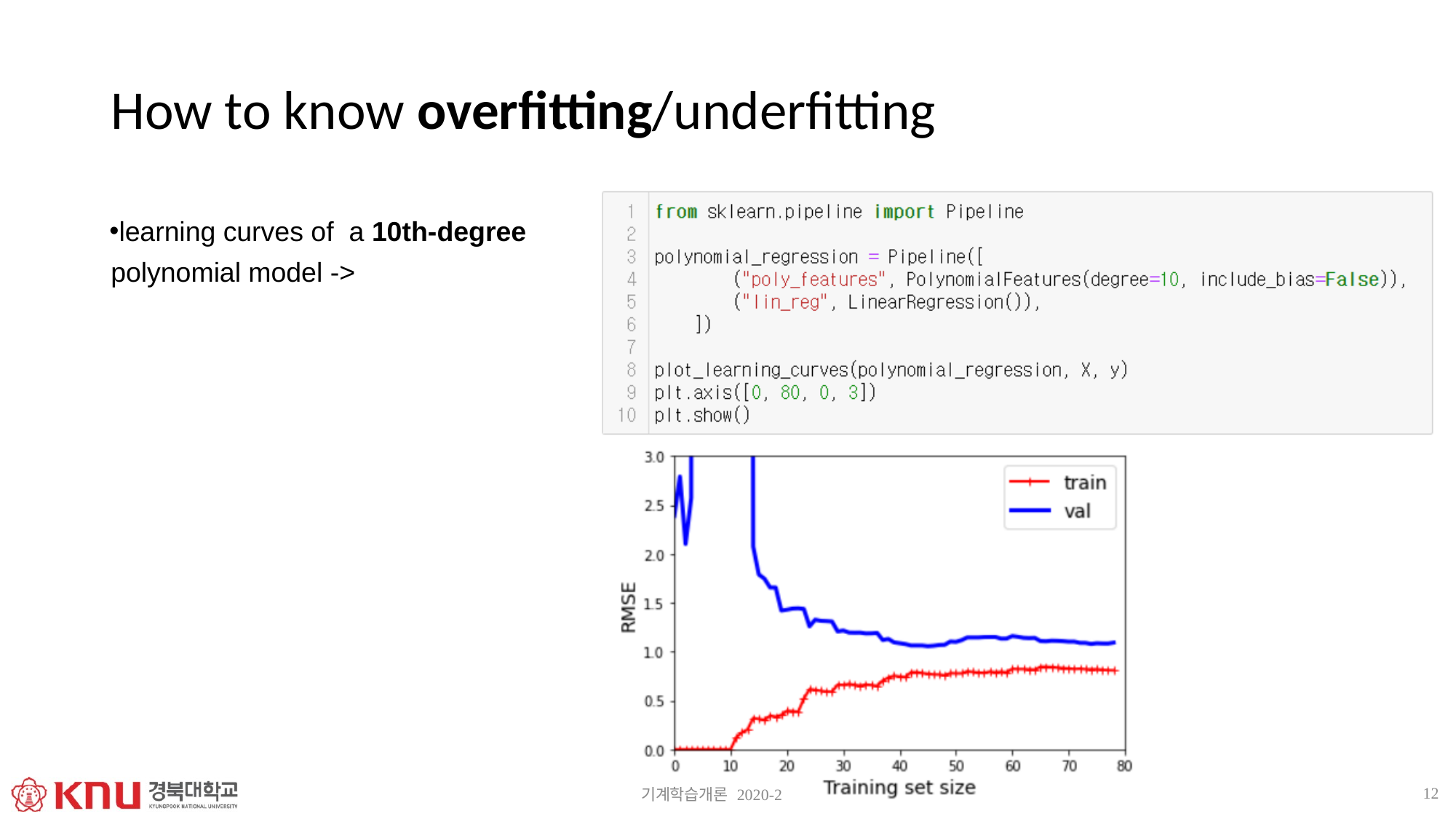

# How to know overfitting/underfitting

learning curves of  a 10th-degree  polynomial model ->
12
기계학습개론 2020-2